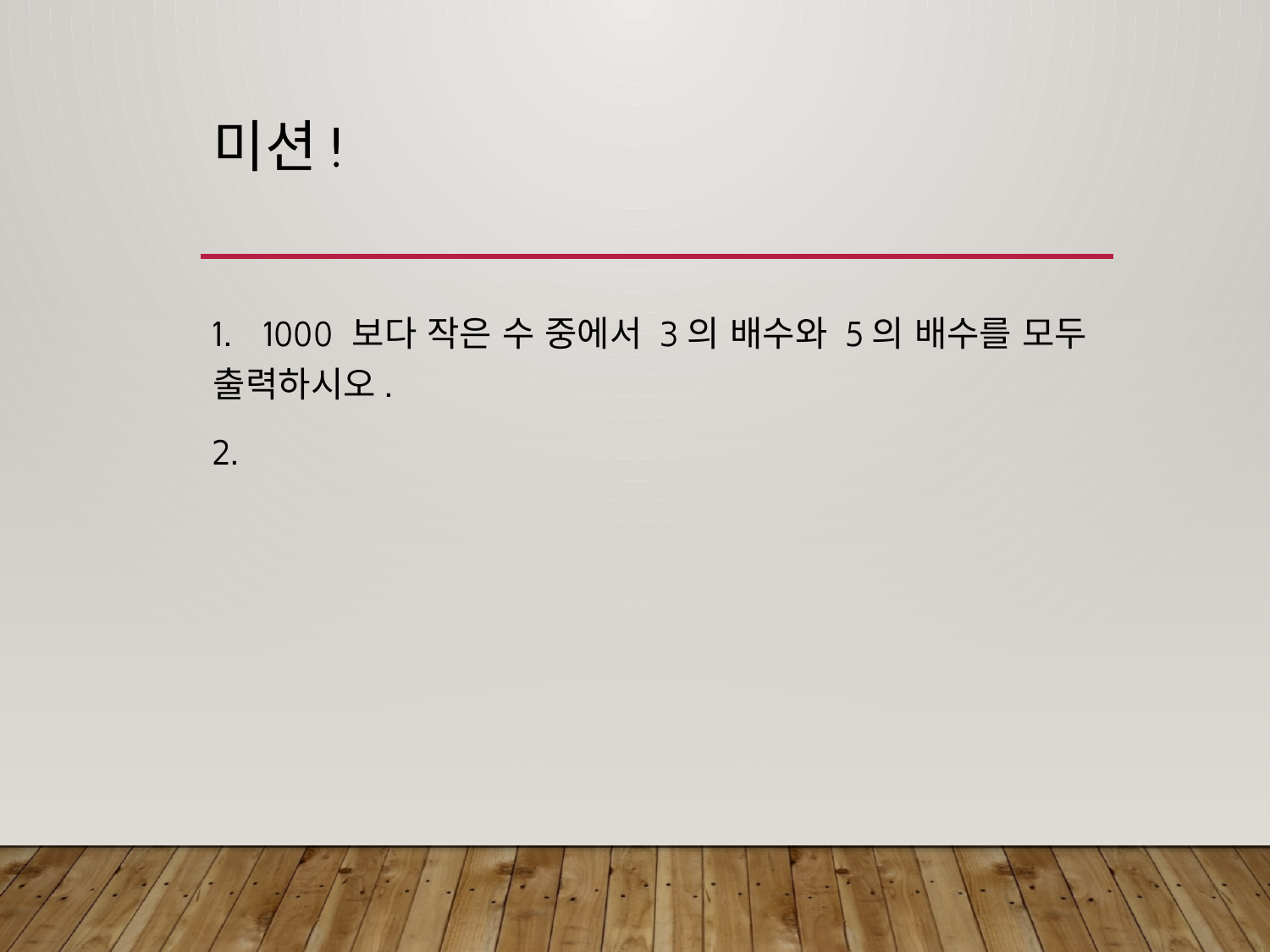

# 미션!
1.   1000 보다 작은 수 중에서 3의 배수와 5의 배수를 모두 출력하시오.
2.